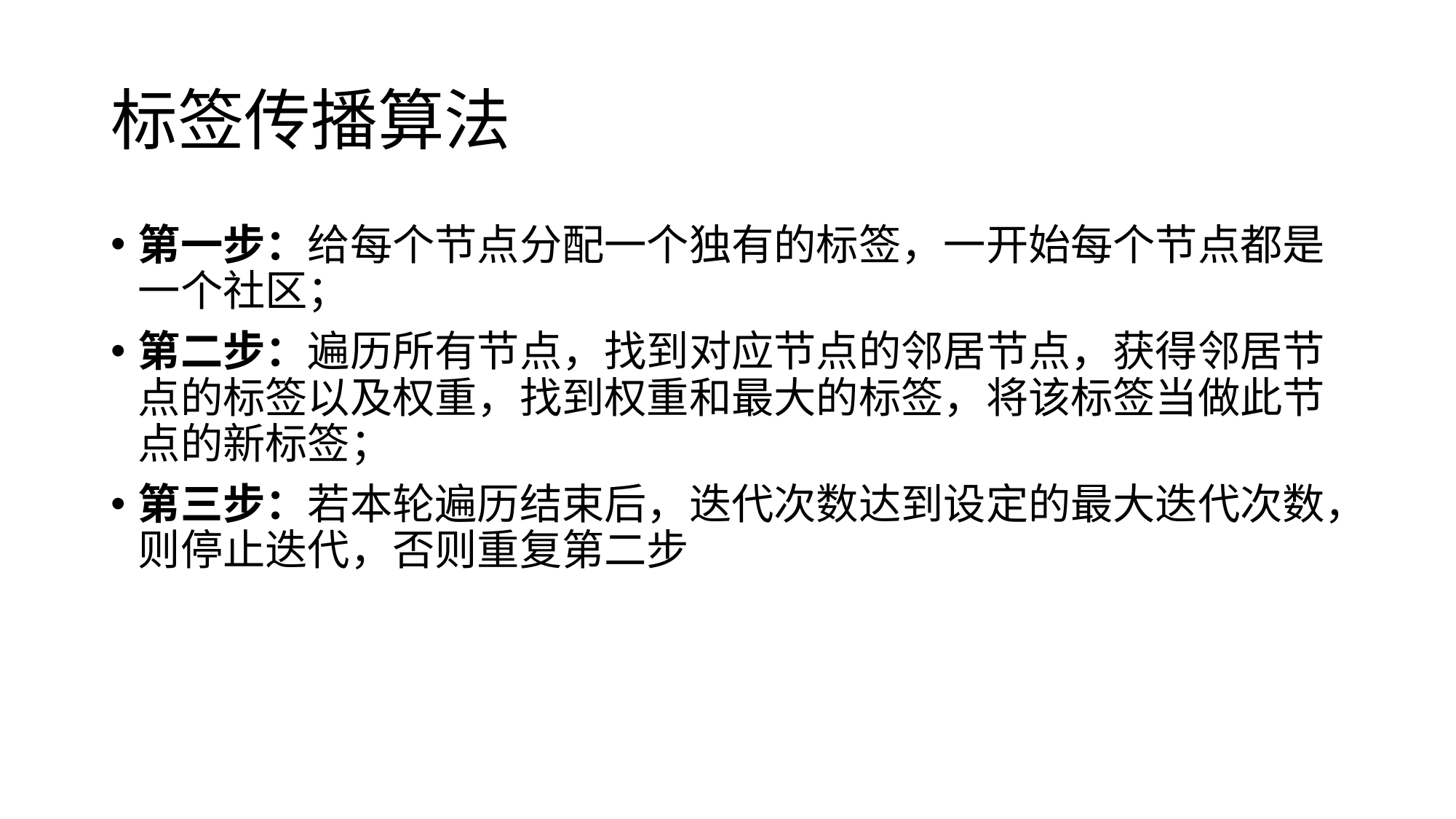

# 标签传播算法
第一步：给每个节点分配一个独有的标签，一开始每个节点都是一个社区；
第二步：遍历所有节点，找到对应节点的邻居节点，获得邻居节点的标签以及权重，找到权重和最大的标签，将该标签当做此节点的新标签；
第三步：若本轮遍历结束后，迭代次数达到设定的最大迭代次数，则停止迭代，否则重复第二步